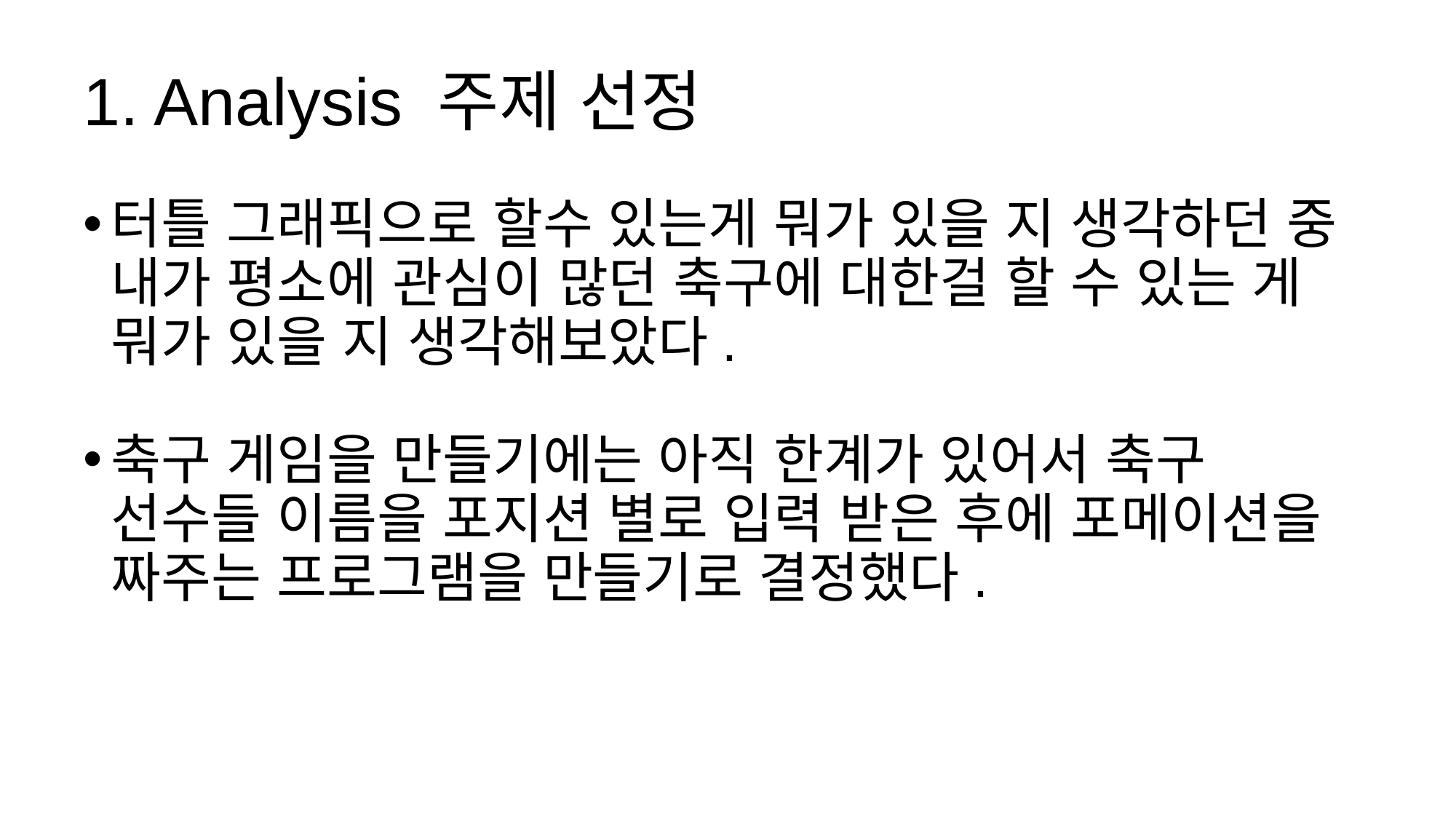

# 1. Analysis 주제 선정
터틀 그래픽으로 할수 있는게 뭐가 있을 지 생각하던 중 내가 평소에 관심이 많던 축구에 대한걸 할 수 있는 게 뭐가 있을 지 생각해보았다.

축구 게임을 만들기에는 아직 한계가 있어서 축구 선수들 이름을 포지션 별로 입력 받은 후에 포메이션을 짜주는 프로그램을 만들기로 결정했다.